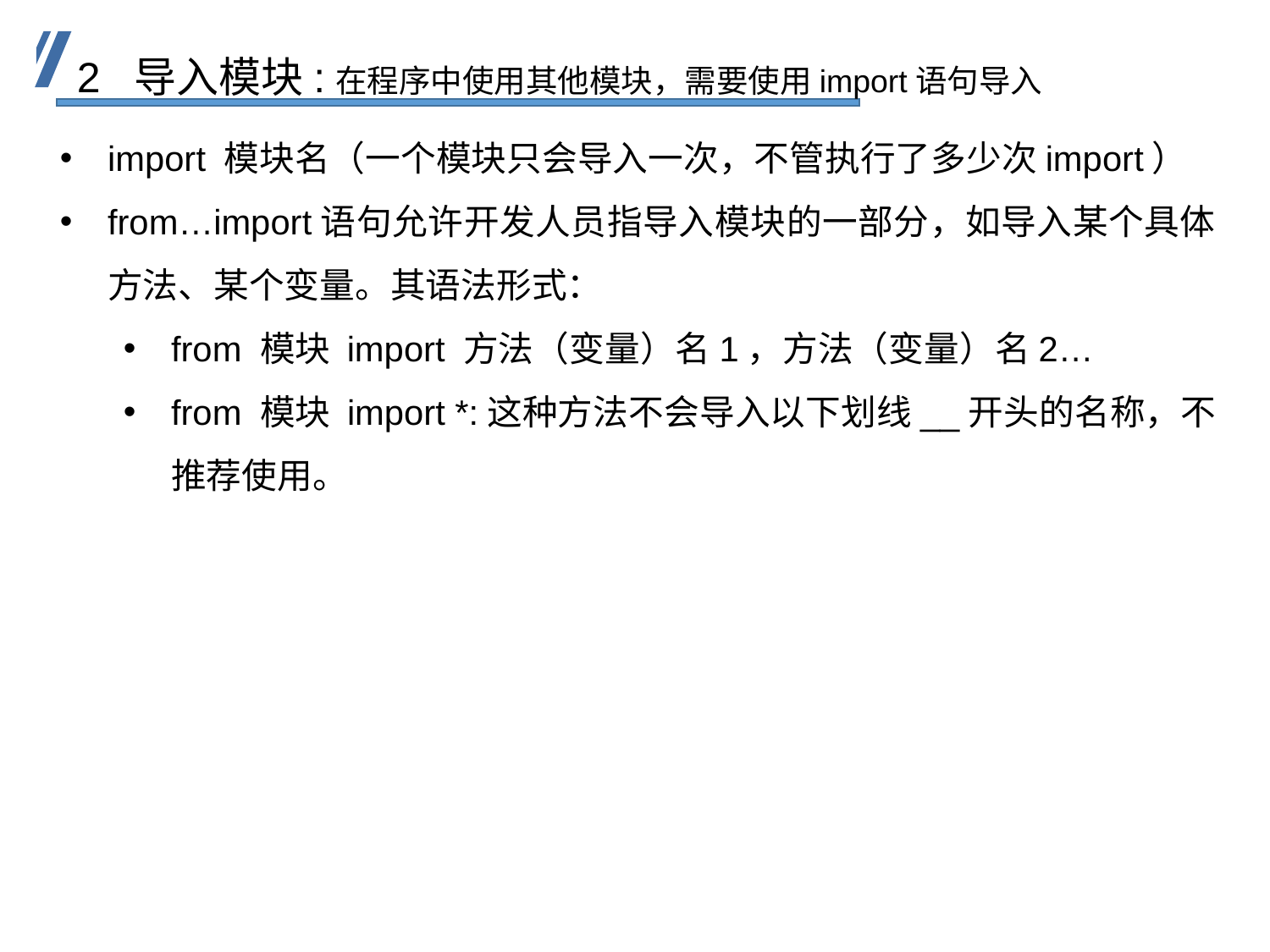

2  导入模块:在程序中使用其他模块，需要使用import语句导入

import 模块名（一个模块只会导入一次，不管执行了多少次import）
from…import语句允许开发人员指导入模块的一部分，如导入某个具体方法、某个变量。其语法形式：
from 模块 import 方法（变量）名1，方法（变量）名2…
from 模块 import *:这种方法不会导入以下划线__开头的名称，不推荐使用。